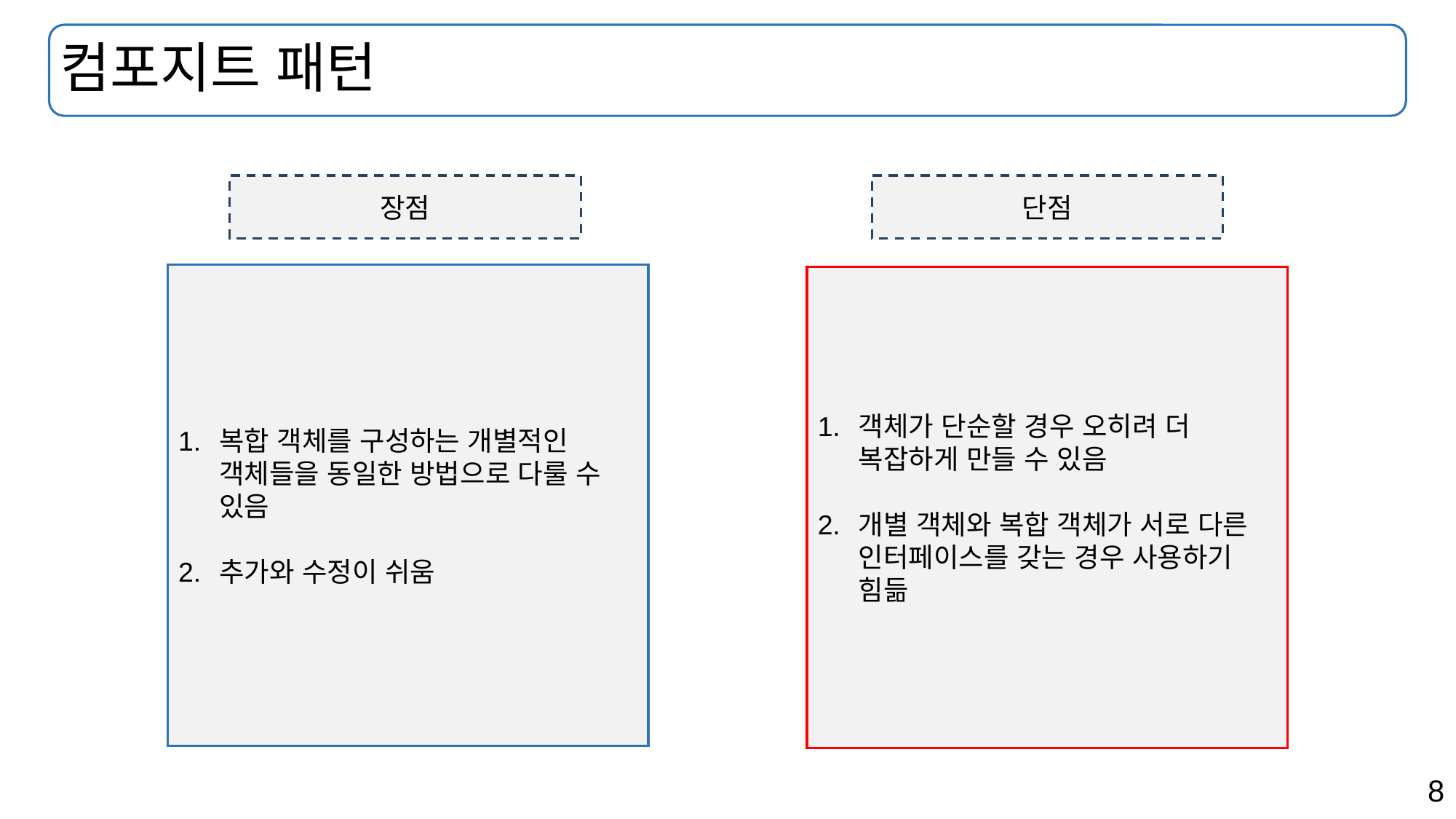

# 컴포지트 패턴
장점
단점
복합 객체를 구성하는 개별적인 객체들을 동일한 방법으로 다룰 수 있음

추가와 수정이 쉬움
객체가 단순할 경우 오히려 더 복잡하게 만들 수 있음

개별 객체와 복합 객체가 서로 다른 인터페이스를 갖는 경우 사용하기 힘듦